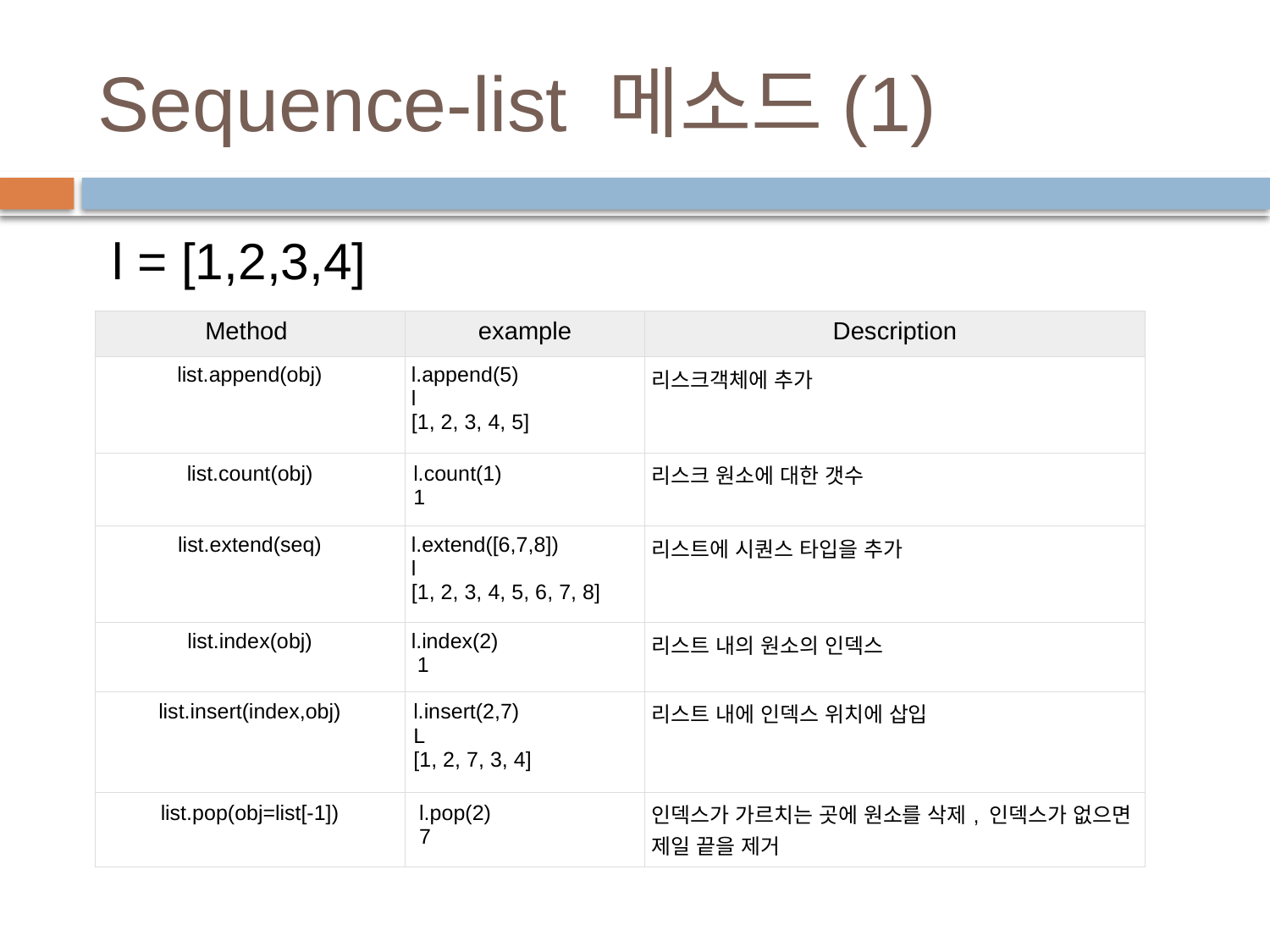

# Sequence-list 메소드(1)
 l = [1,2,3,4]
| Method | example | Description |
| --- | --- | --- |
| list.append(obj) | l.append(5) l [1, 2, 3, 4, 5] | 리스크객체에 추가 |
| list.count(obj) | l.count(1) 1 | 리스크 원소에 대한 갯수 |
| list.extend(seq) | l.extend([6,7,8]) l [1, 2, 3, 4, 5, 6, 7, 8] | 리스트에 시퀀스 타입을 추가 |
| list.index(obj) | l.index(2) 1 | 리스트 내의 원소의 인덱스 |
| list.insert(index,obj) | l.insert(2,7) L [1, 2, 7, 3, 4] | 리스트 내에 인덱스 위치에 삽입 |
| list.pop(obj=list[-1]) | l.pop(2) 7 | 인덱스가 가르치는 곳에 원소를 삭제, 인덱스가 없으면 제일 끝을 제거 |